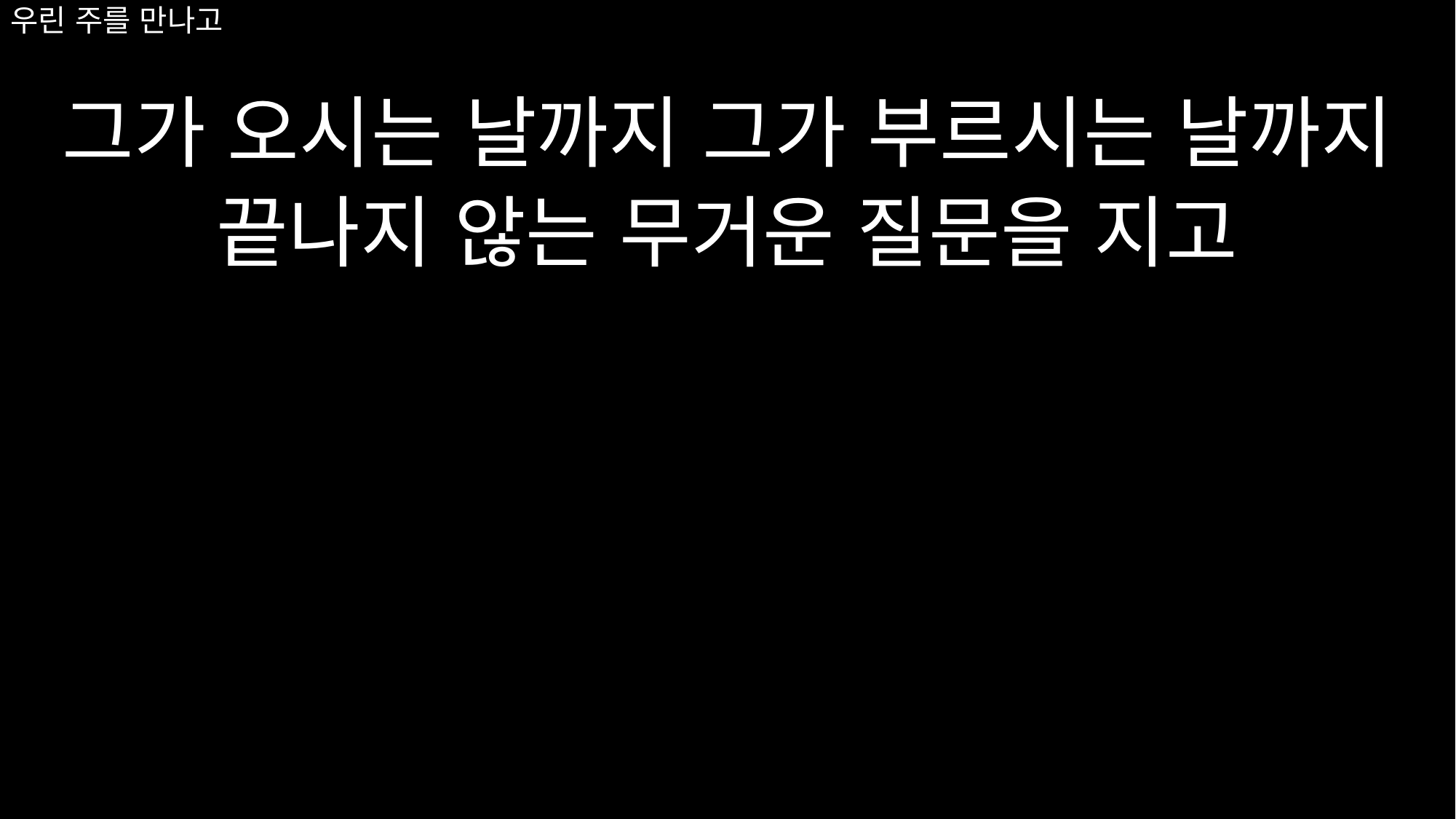

# 우린 주를 만나고
그가 오시는 날까지 그가 부르시는 날까지
끝나지 않는 무거운 질문을 지고